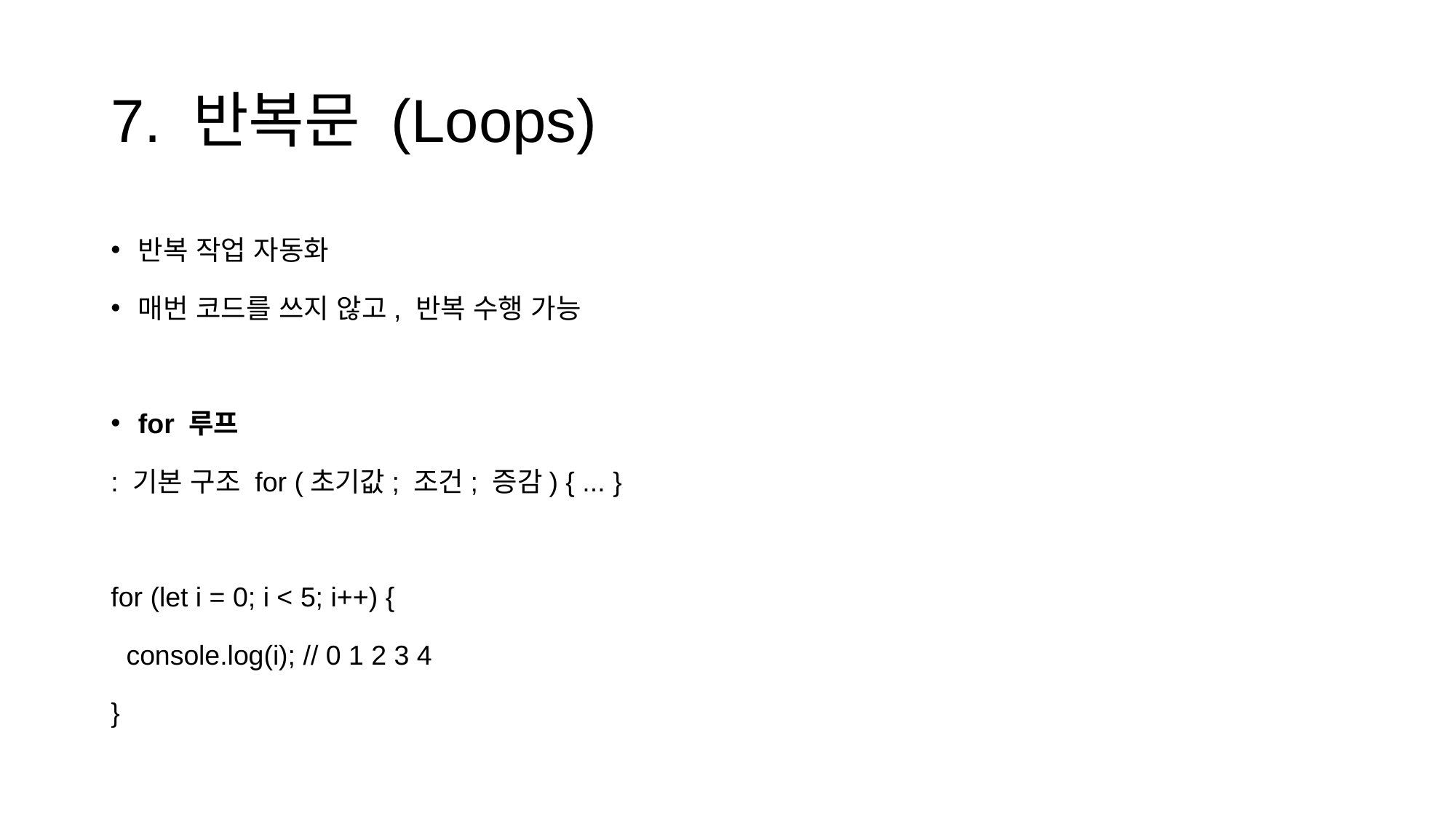

# 7. 반복문 (Loops)
반복 작업 자동화
매번 코드를 쓰지 않고, 반복 수행 가능

for 루프
: 기본 구조 for (초기값; 조건; 증감) { ... }

for (let i = 0; i < 5; i++) {
  console.log(i); // 0 1 2 3 4
}